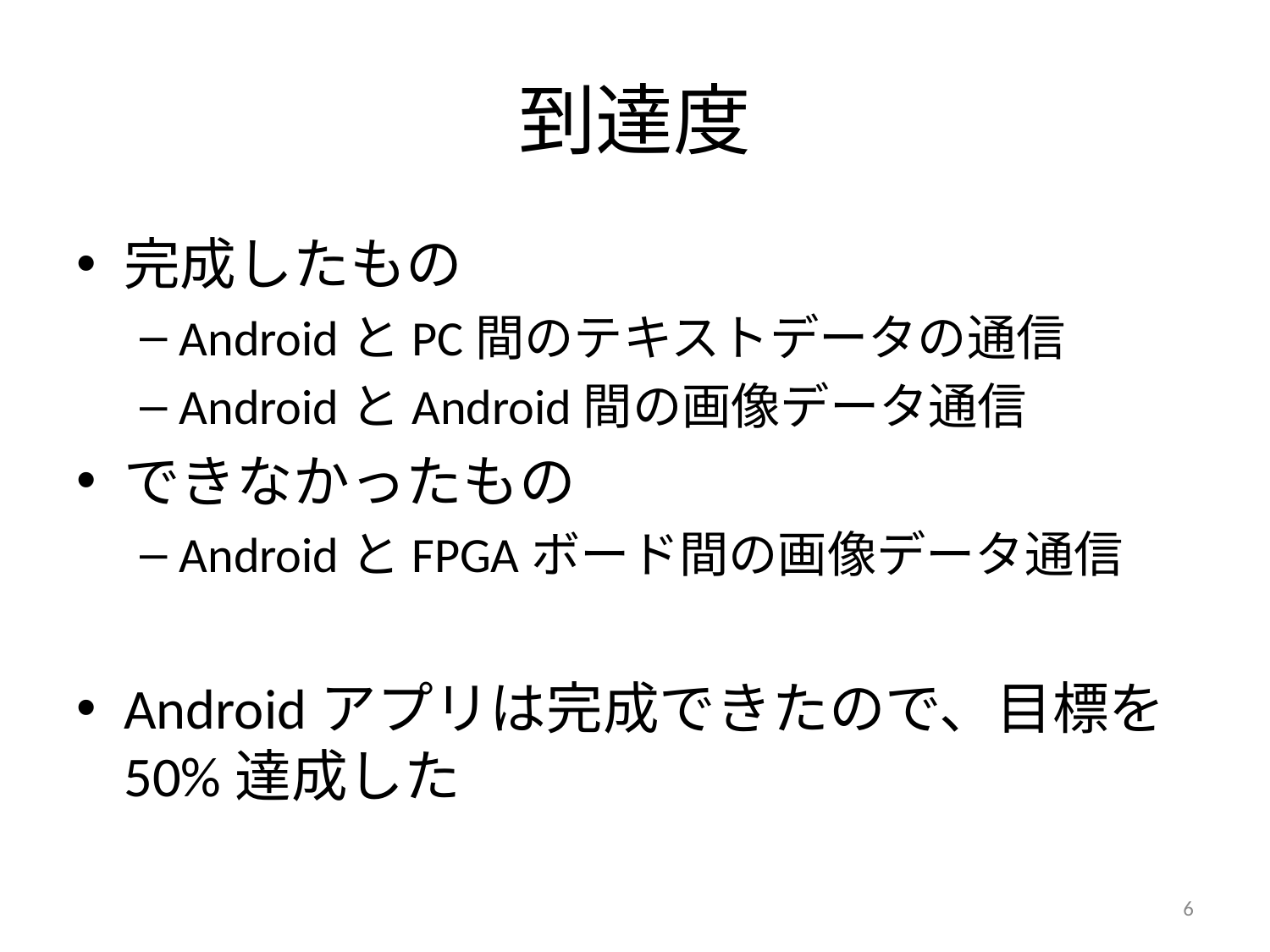

# 到達度
完成したもの
AndroidとPC間のテキストデータの通信
AndroidとAndroid間の画像データ通信
できなかったもの
AndroidとFPGAボード間の画像データ通信

Androidアプリは完成できたので、目標を50%達成した
6